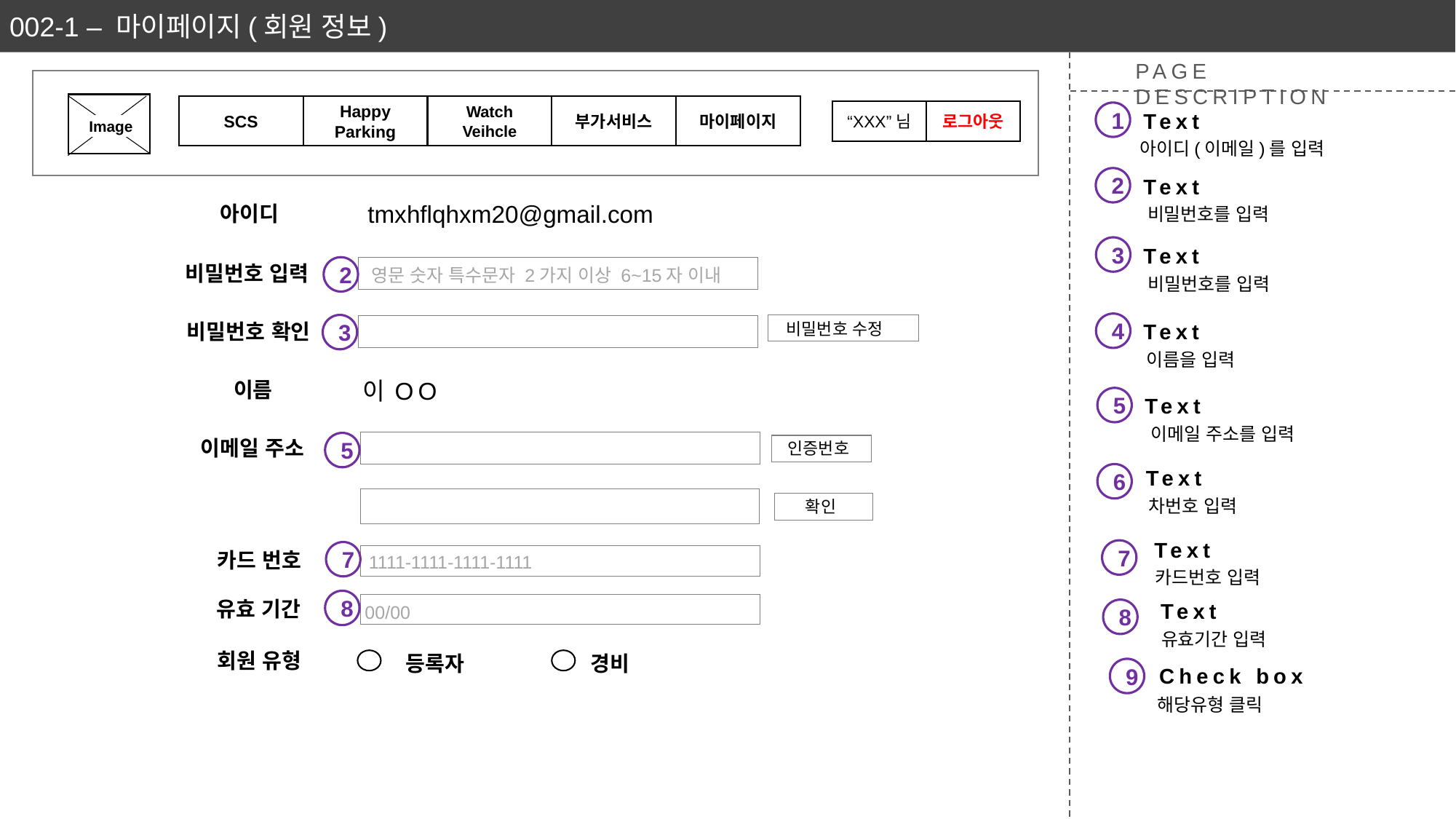

002-1 – 마이페이지(회원 정보)
PAGE DESCRIPTION

SCS
Happy Parking
Watch
Veihcle
부가서비스
마이페이지
“XXX”님
로그아웃
Text
1
Image
아이디(이메일)를 입력
Text
2
tmxhflqhxm20@gmail.com
아이디
비밀번호를 입력
Text
3
비밀번호 입력

2
영문 숫자 특수문자 2가지 이상 6~15자 이내
비밀번호를 입력
비밀번호 확인
Text
비밀번호 수정

4
3

이름을 입력
이OO
이름
Text
5
이메일 주소를 입력
이메일 주소

5
인증번호

Text
6

차번호 입력
   확인

Text
7
  카드 번호
7
1111-1111-1111-1111

카드번호 입력
  유효 기간
8
Text

00/00
8
유효기간 입력
  회원 유형
등록자
경비

Check box
9
해당유형 클릭